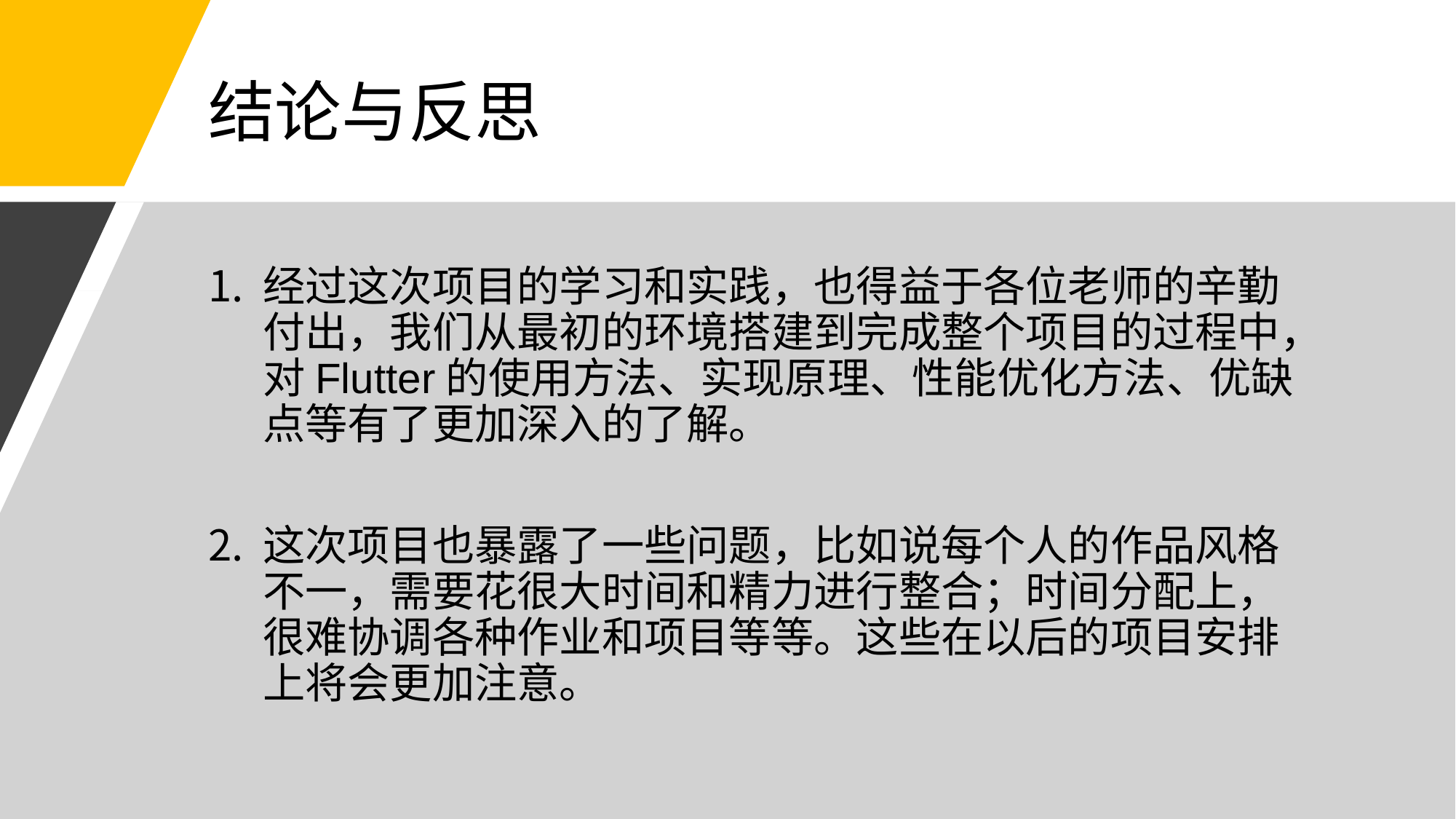

# 结论与反思

经过这次项目的学习和实践，也得益于各位老师的辛勤付出，我们从最初的环境搭建到完成整个项目的过程中，对Flutter的使用方法、实现原理、性能优化方法、优缺点等有了更加深入的了解。

这次项目也暴露了一些问题，比如说每个人的作品风格不一，需要花很大时间和精力进行整合；时间分配上，很难协调各种作业和项目等等。这些在以后的项目安排上将会更加注意。